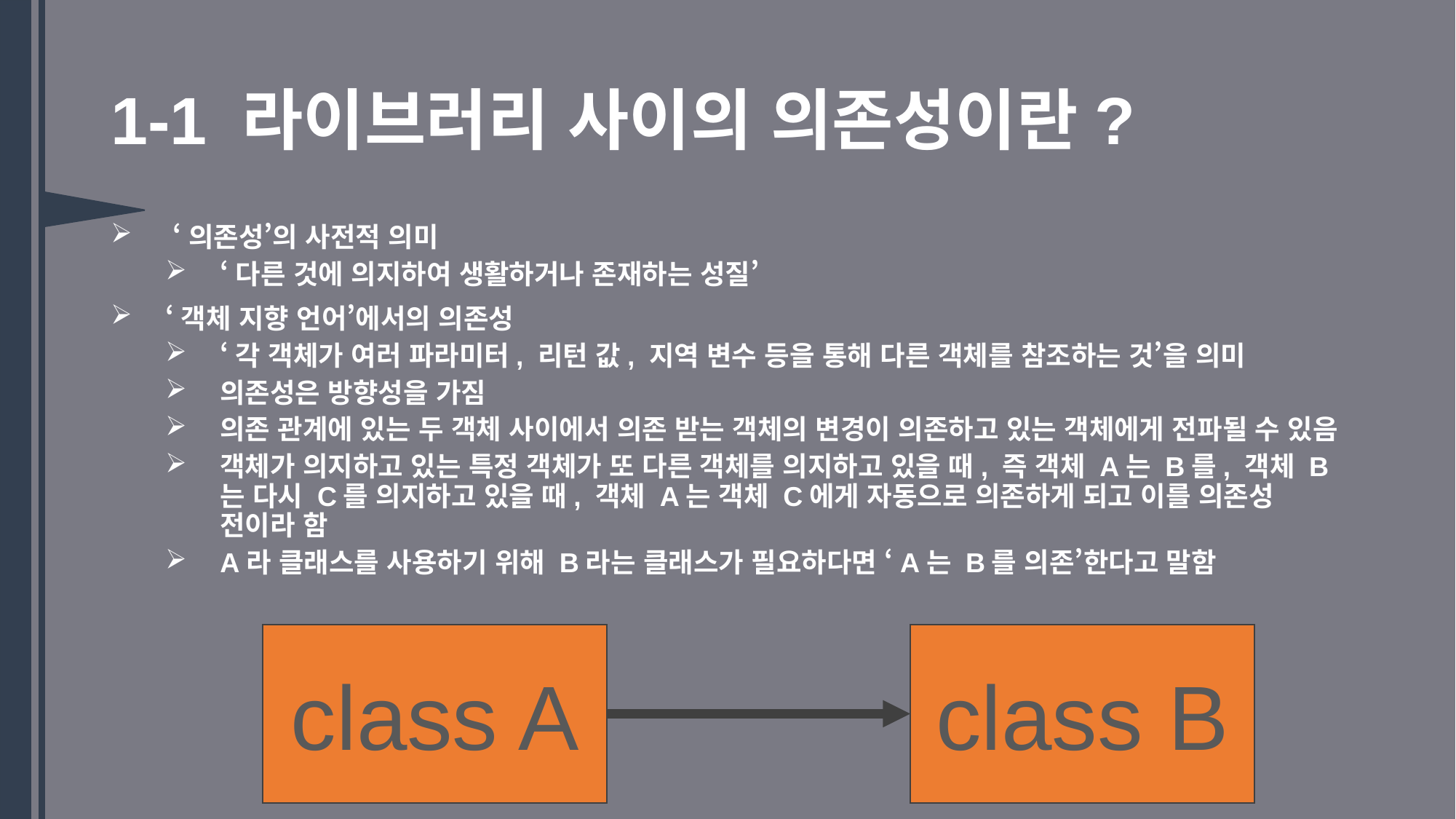

# 1-1 라이브러리 사이의 의존성이란?
 ‘의존성’의 사전적 의미
‘다른 것에 의지하여 생활하거나 존재하는 성질’
‘객체 지향 언어’에서의 의존성
‘각 객체가 여러 파라미터, 리턴 값, 지역 변수 등을 통해 다른 객체를 참조하는 것’을 의미
의존성은 방향성을 가짐
의존 관계에 있는 두 객체 사이에서 의존 받는 객체의 변경이 의존하고 있는 객체에게 전파될 수 있음
객체가 의지하고 있는 특정 객체가 또 다른 객체를 의지하고 있을 때, 즉 객체 A는 B를, 객체 B는 다시 C를 의지하고 있을 때, 객체 A는 객체 C에게 자동으로 의존하게 되고 이를 의존성 전이라 함
A라 클래스를 사용하기 위해 B라는 클래스가 필요하다면 ‘A는 B를 의존’한다고 말함
class B
class A